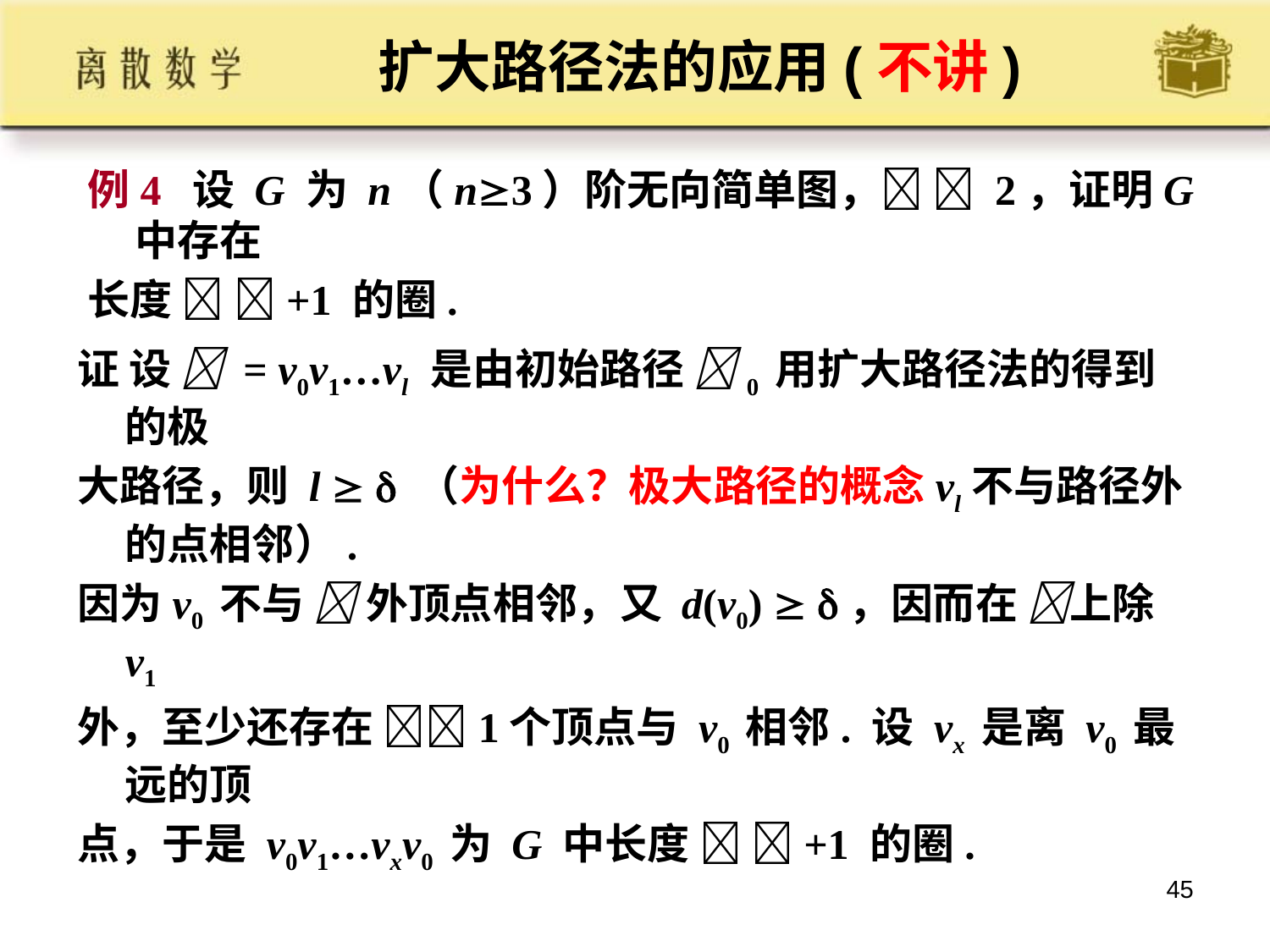

# 扩大路径法的应用(不讲)
例4  设 G 为 n（n≥3）阶无向简单图，δ ≥ 2，证明G 中存在
长度 ≥ δ+1 的圈.
证 设 Γ = v0v1…vl  是由初始路径 Γ0 用扩大路径法的得到的极
大路径，则 l ≥ δ （为什么？极大路径的概念vl不与路径外的点相邻）.
因为v0 不与 Γ 外顶点相邻，又 d(v0) ≥ δ，因而在 Γ上除 v1
外，至少还存在 δ−1个顶点与 v0 相邻. 设 vx 是离 v0 最远的顶
点，于是 v0v1…vxv0 为 G 中长度 ≥ δ+1 的圈.
45